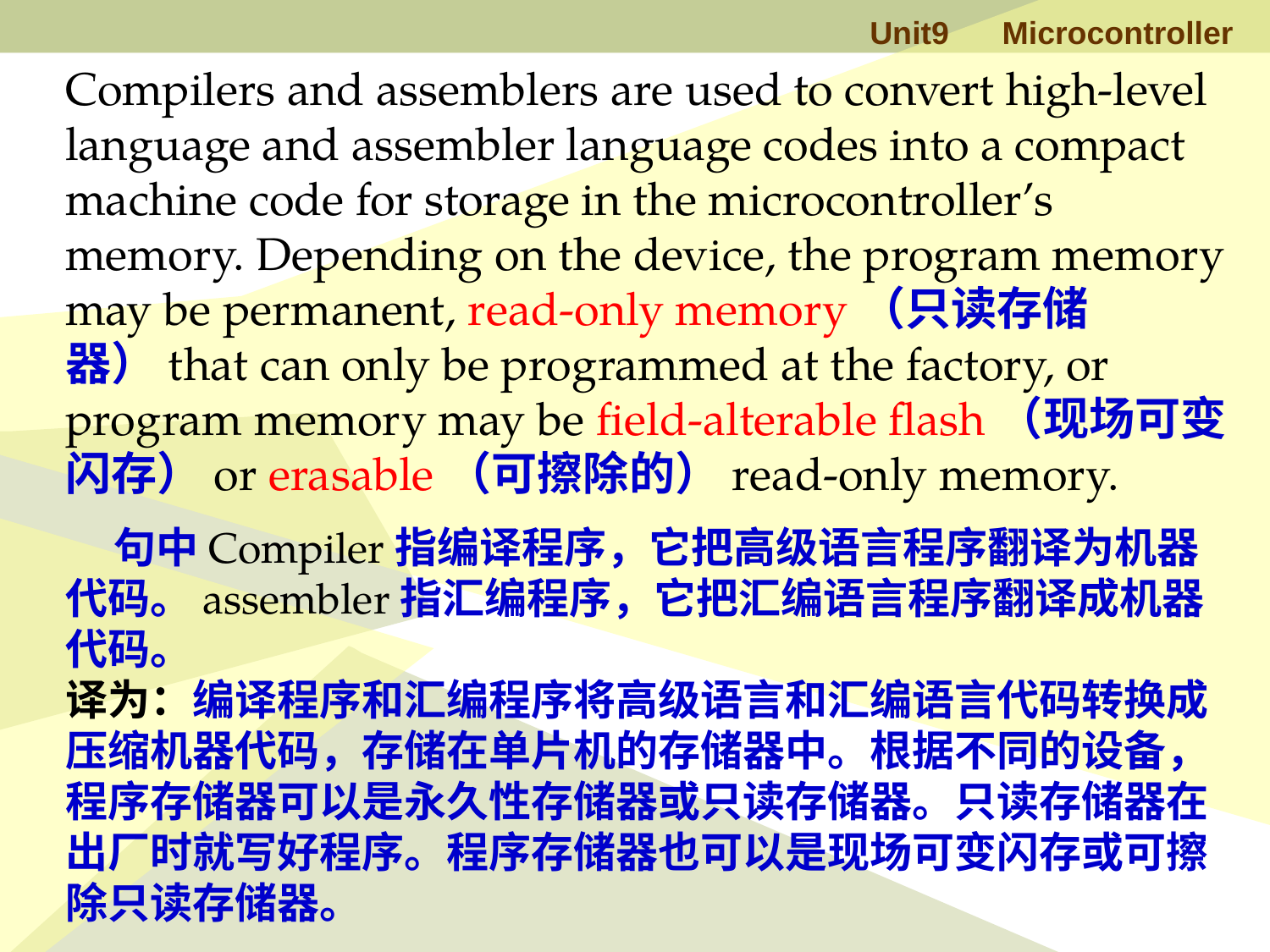

Compilers and assemblers are used to convert high-level language and assembler language codes into a compact machine code for storage in the microcontroller’s memory. Depending on the device, the program memory may be permanent, read-only memory（只读存储器）that can only be programmed at the factory, or program memory may be field-alterable flash（现场可变闪存）or erasable（可擦除的）read-only memory.
    句中Compiler指编译程序，它把高级语言程序翻译为机器代码。assembler指汇编程序，它把汇编语言程序翻译成机器代码。
译为：编译程序和汇编程序将高级语言和汇编语言代码转换成压缩机器代码，存储在单片机的存储器中。根据不同的设备，程序存储器可以是永久性存储器或只读存储器。只读存储器在出厂时就写好程序。程序存储器也可以是现场可变闪存或可擦除只读存储器。